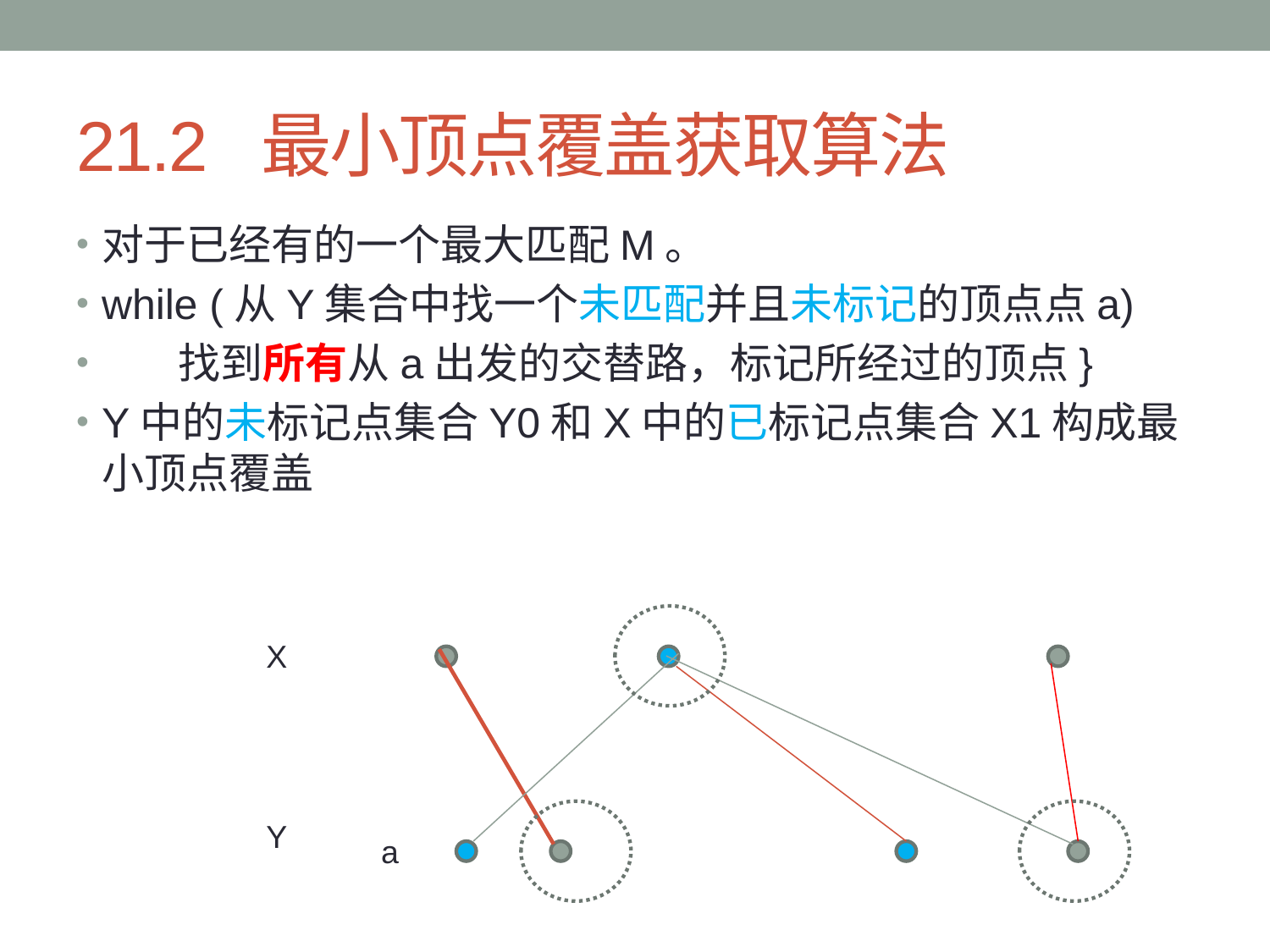

# 21.2  最小顶点覆盖获取算法
对于已经有的一个最大匹配M。
while (从Y集合中找一个未匹配并且未标记的顶点点a)
       找到所有从a出发的交替路，标记所经过的顶点}
Y中的未标记点集合Y0和X中的已标记点集合X1构成最小顶点覆盖

X

Y
a